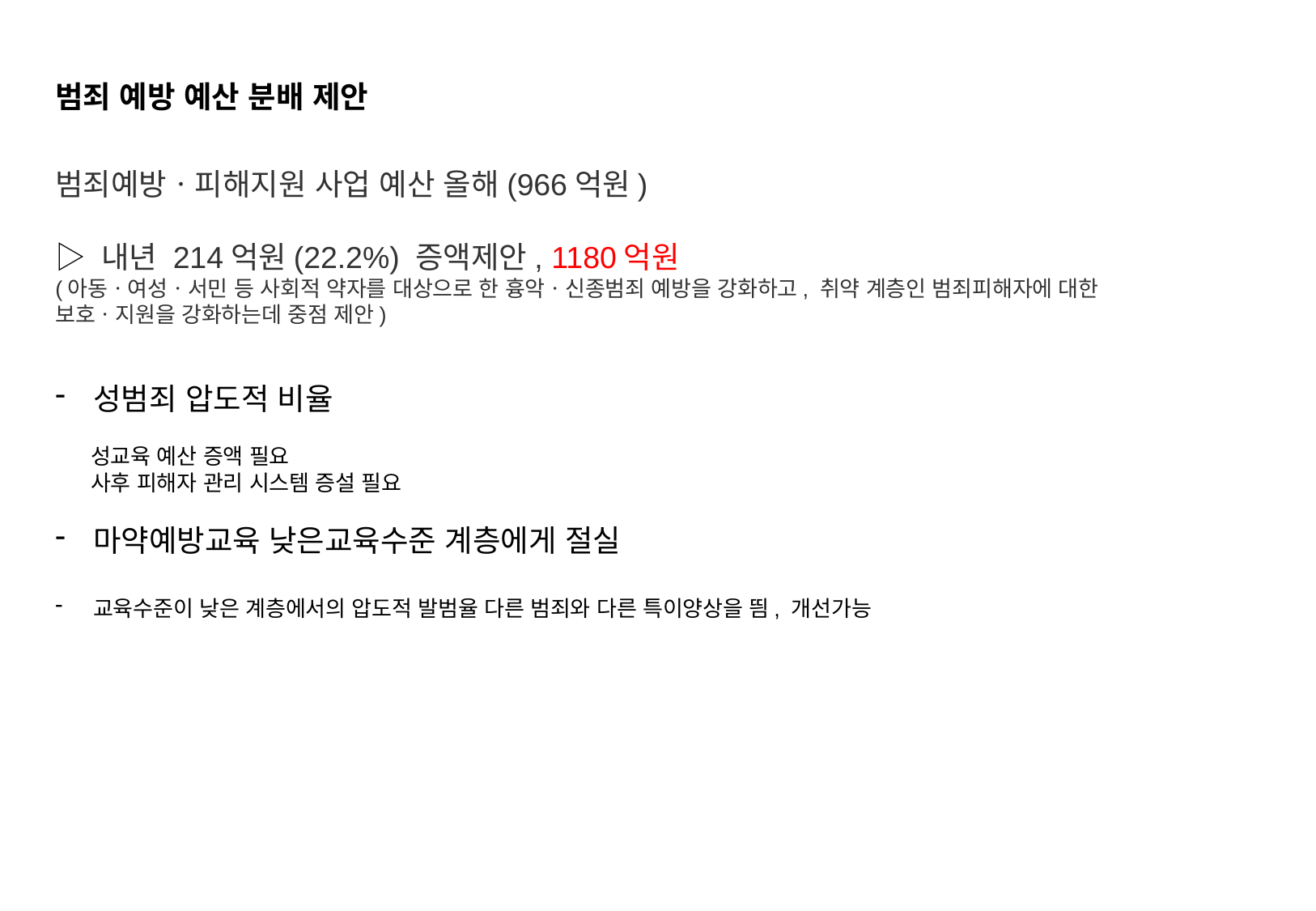

범죄 예방 예산 분배 제안
범죄예방ㆍ피해지원 사업 예산 올해(966억원)

▷ 내년 214억원(22.2%) 증액제안, 1180억원
(아동ㆍ여성ㆍ서민 등 사회적 약자를 대상으로 한 흉악ㆍ신종범죄 예방을 강화하고, 취약 계층인 범죄피해자에 대한 보호ㆍ지원을 강화하는데 중점 제안)

성범죄 압도적 비율

     성교육 예산 증액 필요
     사후 피해자 관리 시스템 증설 필요

마약예방교육 낮은교육수준 계층에게 절실

교육수준이 낮은 계층에서의 압도적 발범율 다른 범죄와 다른 특이양상을 띔, 개선가능